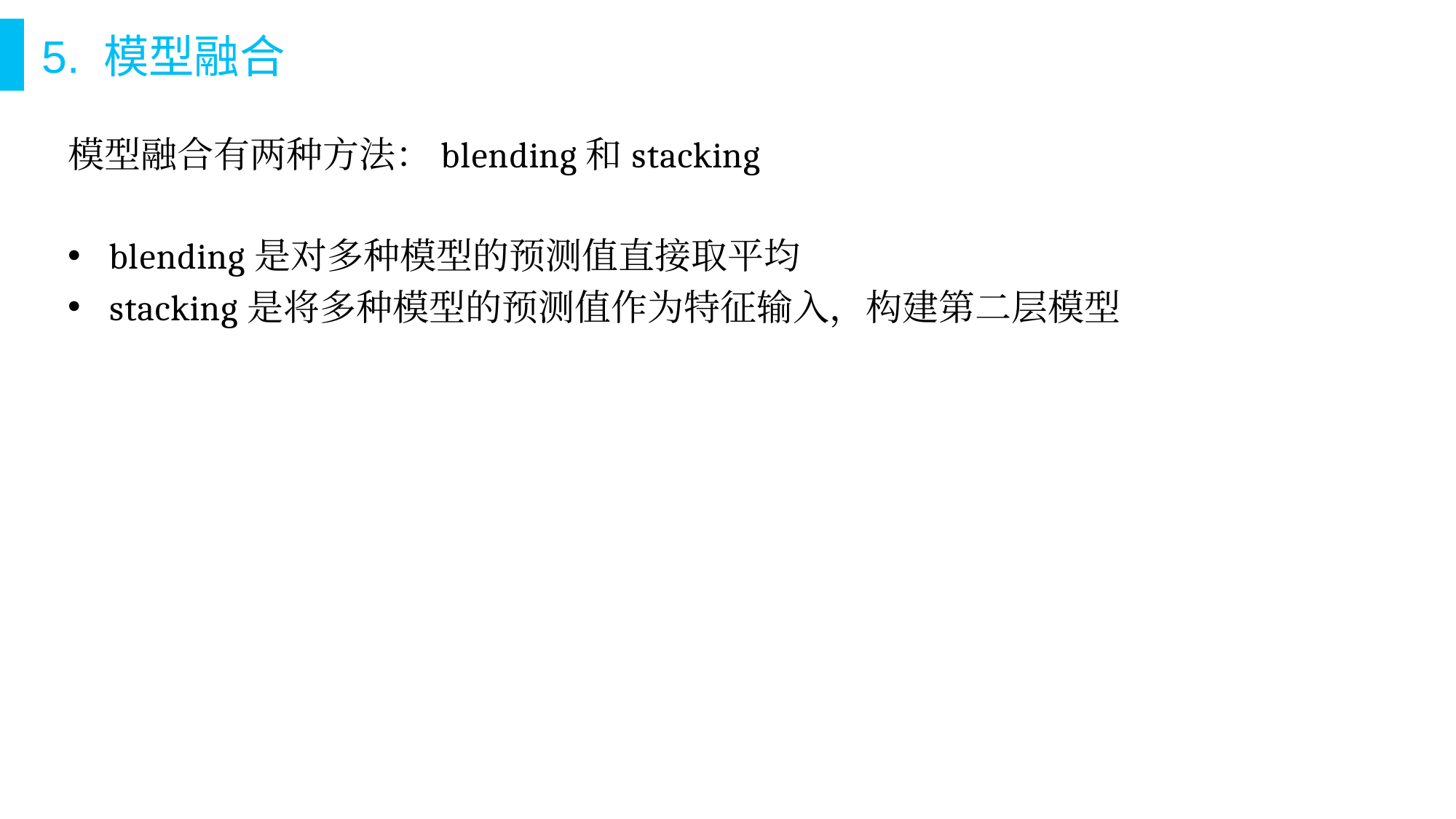

# 5. 模型融合
模型融合有两种方法：blending和stacking

blending是对多种模型的预测值直接取平均
stacking是将多种模型的预测值作为特征输入，构建第二层模型